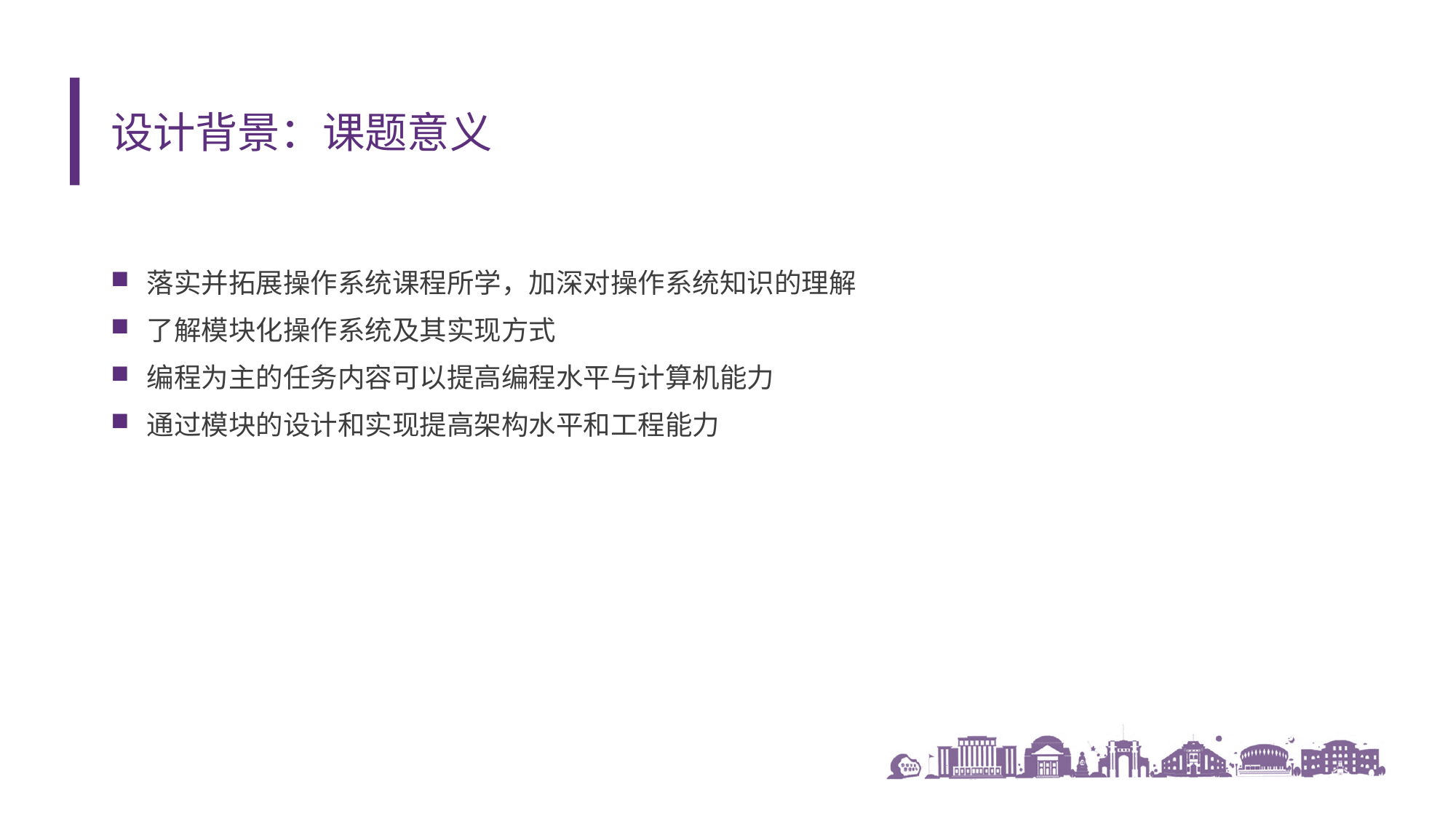

# 设计背景：课题意义
落实并拓展操作系统课程所学，加深对操作系统知识的理解
了解模块化操作系统及其实现方式
编程为主的任务内容可以提高编程水平与计算机能力
通过模块的设计和实现提高架构水平和工程能力